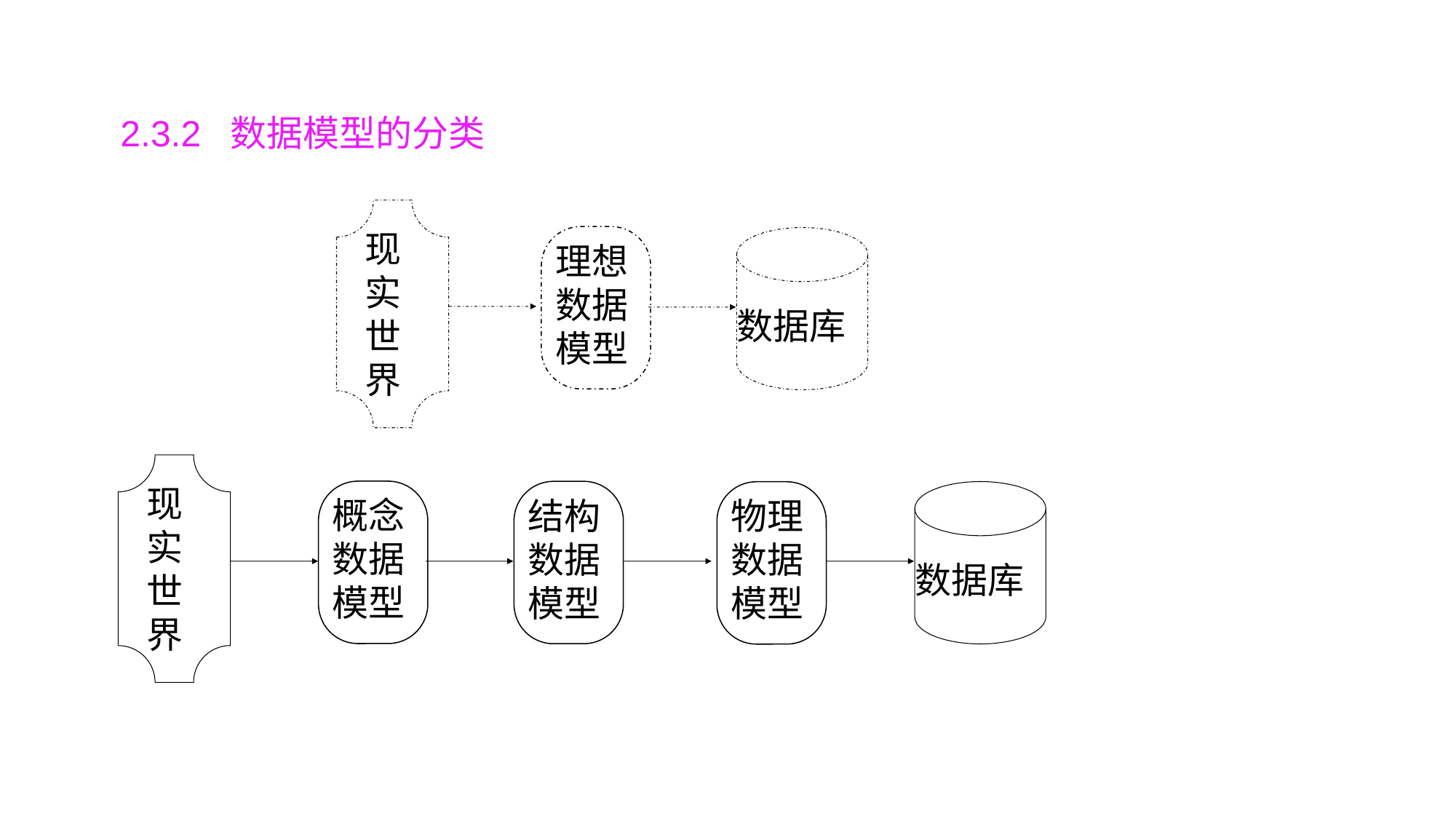

2.3.2  数据模型的分类
现实世界
理想数据模型
数据库

现实世界
概念数据模型
结构数据模型
数据库
物理数据模型